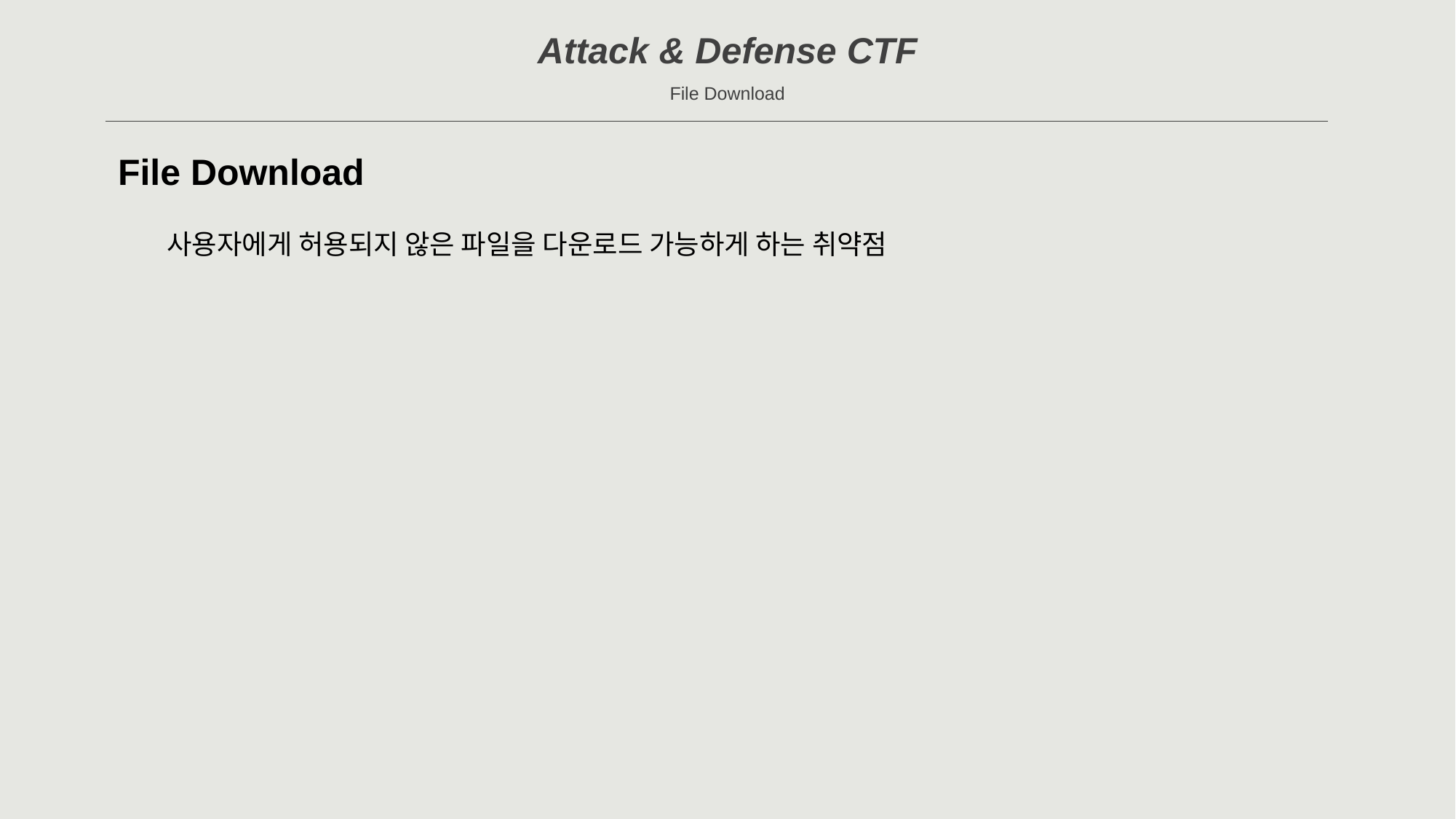

Attack & Defense CTF
File Download
File Download
사용자에게 허용되지 않은 파일을 다운로드 가능하게 하는 취약점